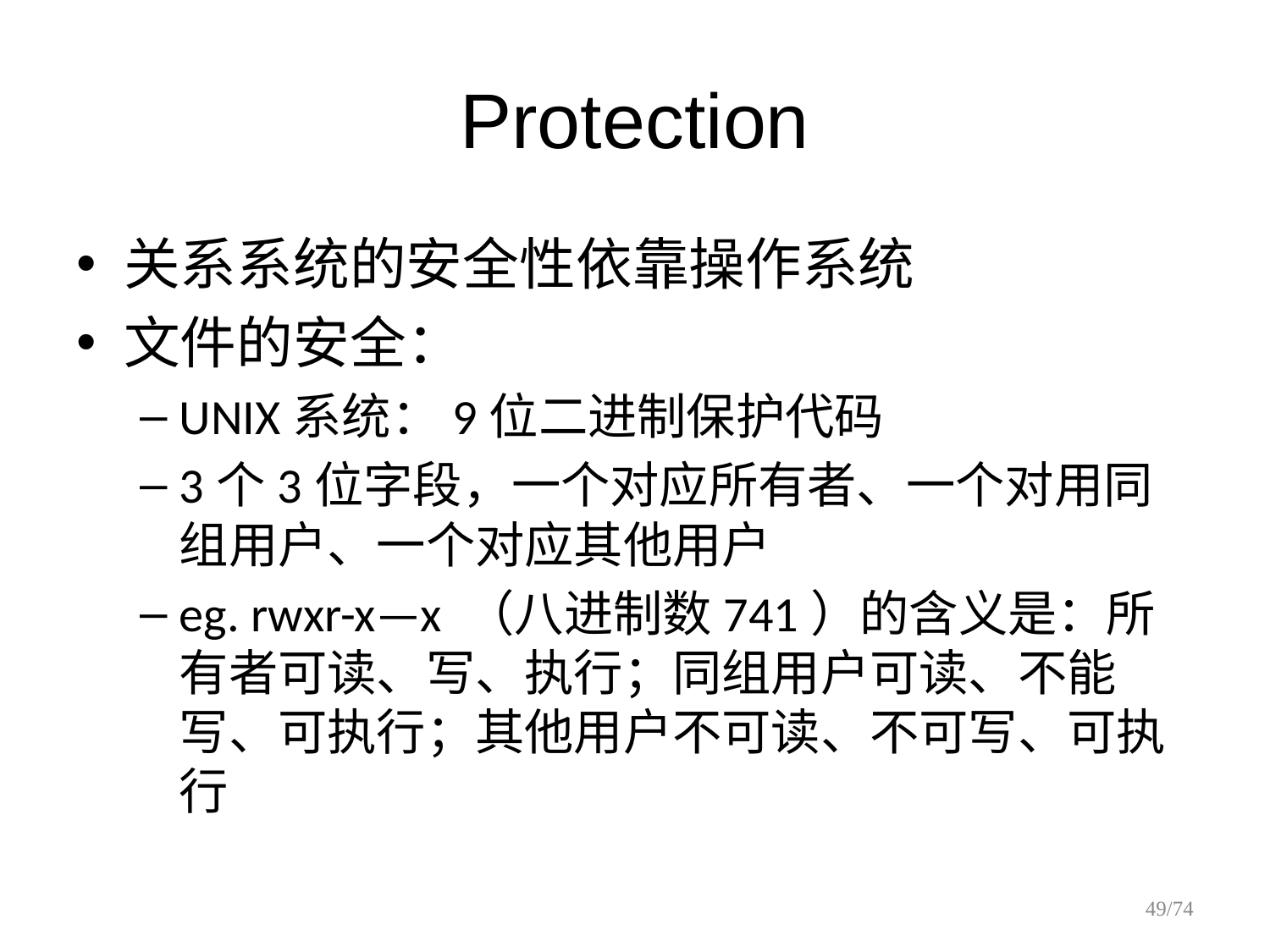

# Protection
关系系统的安全性依靠操作系统
文件的安全：
UNIX系统：9位二进制保护代码
3个3位字段，一个对应所有者、一个对用同组用户、一个对应其他用户
eg. rwxr-x—x （八进制数741）的含义是：所有者可读、写、执行；同组用户可读、不能写、可执行；其他用户不可读、不可写、可执行
49/74